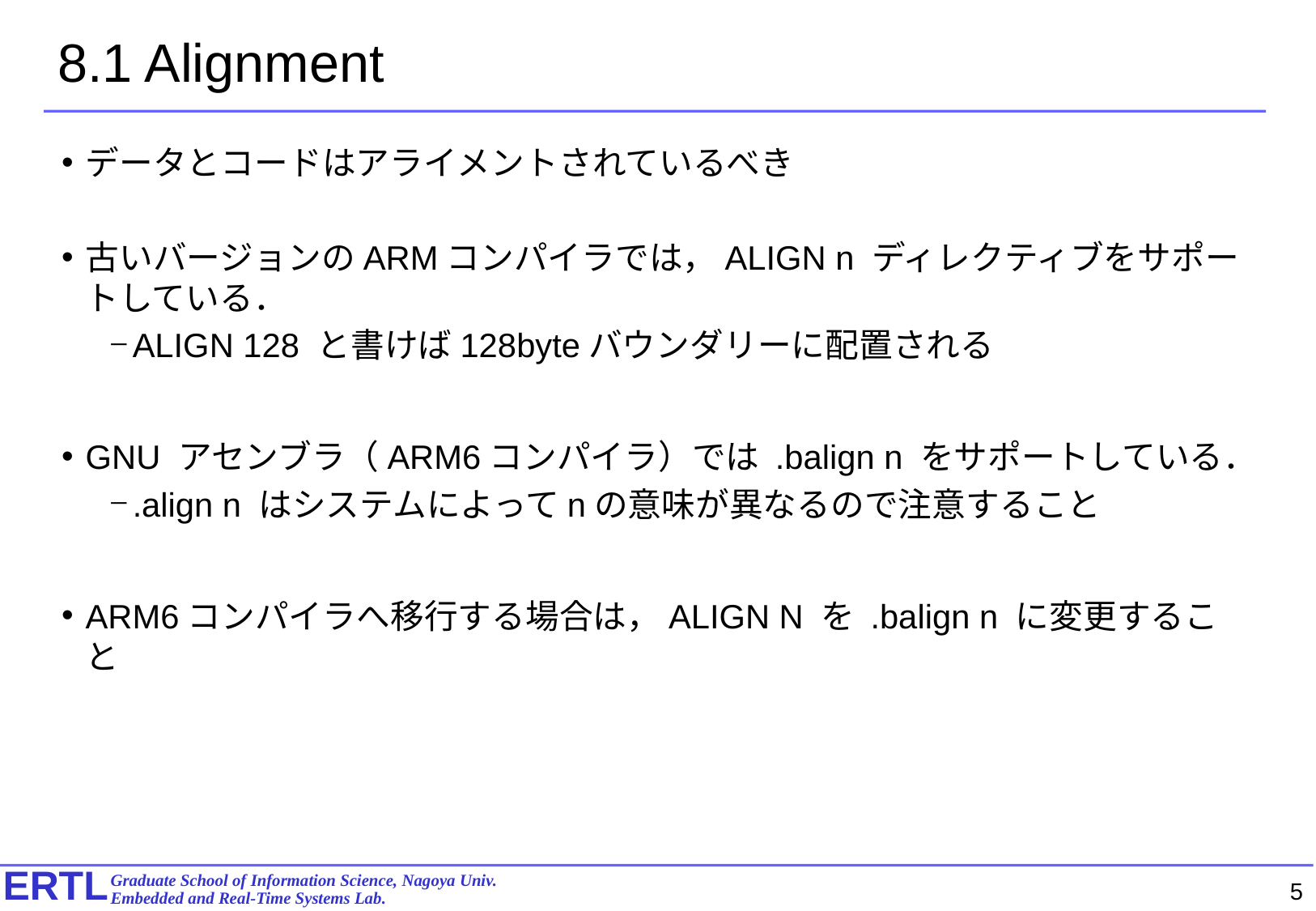

# 8.1 Alignment
データとコードはアライメントされているべき

古いバージョンのARMコンパイラでは，ALIGN n ディレクティブをサポートしている．
ALIGN 128 と書けば128byteバウンダリーに配置される

GNU アセンブラ（ARM6コンパイラ）では .balign n をサポートしている．
.align n はシステムによってnの意味が異なるので注意すること

ARM6コンパイラへ移行する場合は，ALIGN N を .balign n に変更すること

5